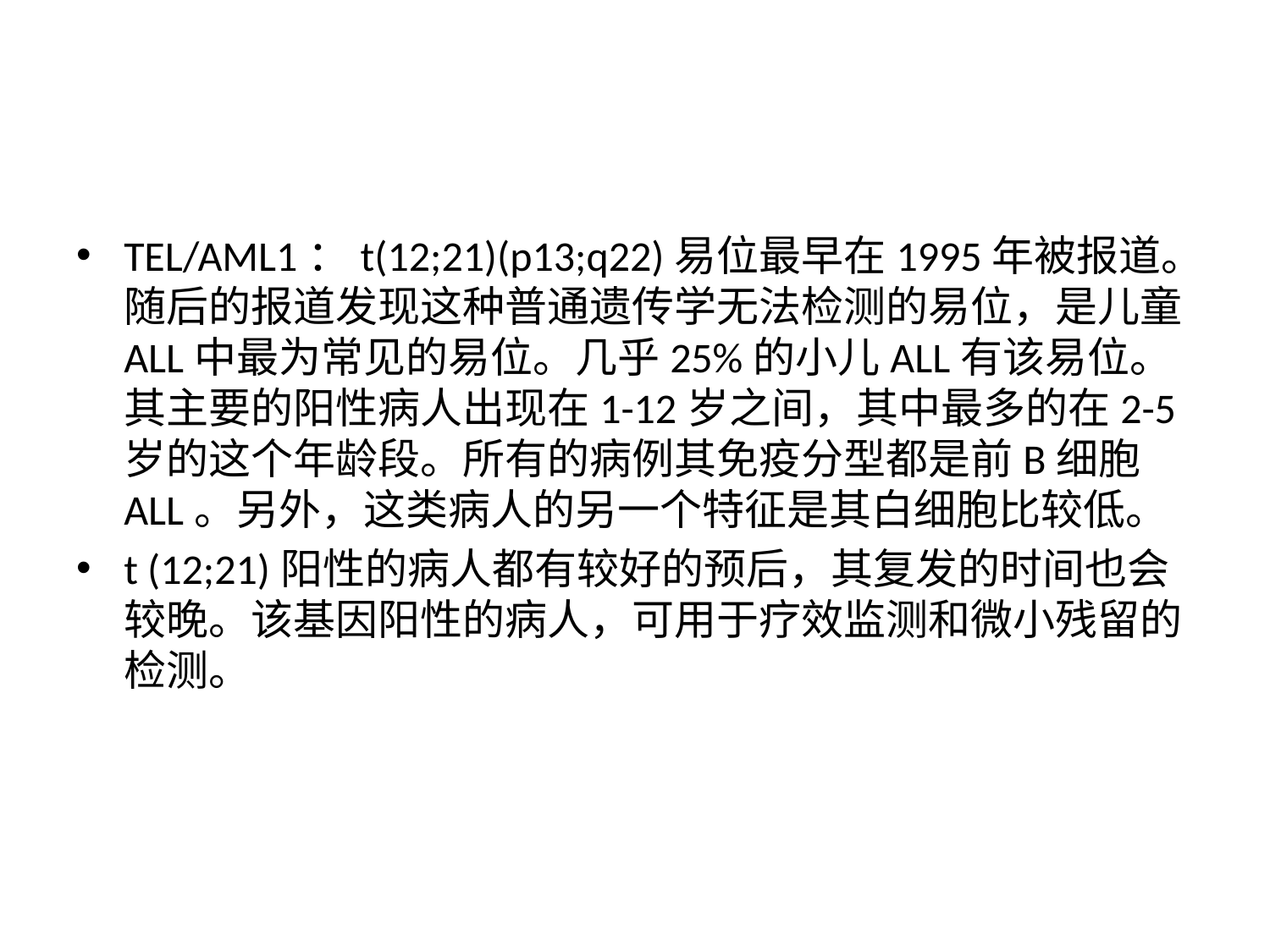

#
TEL/AML1：t(12;21)(p13;q22)易位最早在1995年被报道。随后的报道发现这种普通遗传学无法检测的易位，是儿童ALL中最为常见的易位。几乎25%的小儿ALL有该易位。其主要的阳性病人出现在1-12岁之间，其中最多的在2-5岁的这个年龄段。所有的病例其免疫分型都是前B细胞ALL。另外，这类病人的另一个特征是其白细胞比较低。
t (12;21)阳性的病人都有较好的预后，其复发的时间也会较晚。该基因阳性的病人，可用于疗效监测和微小残留的检测。